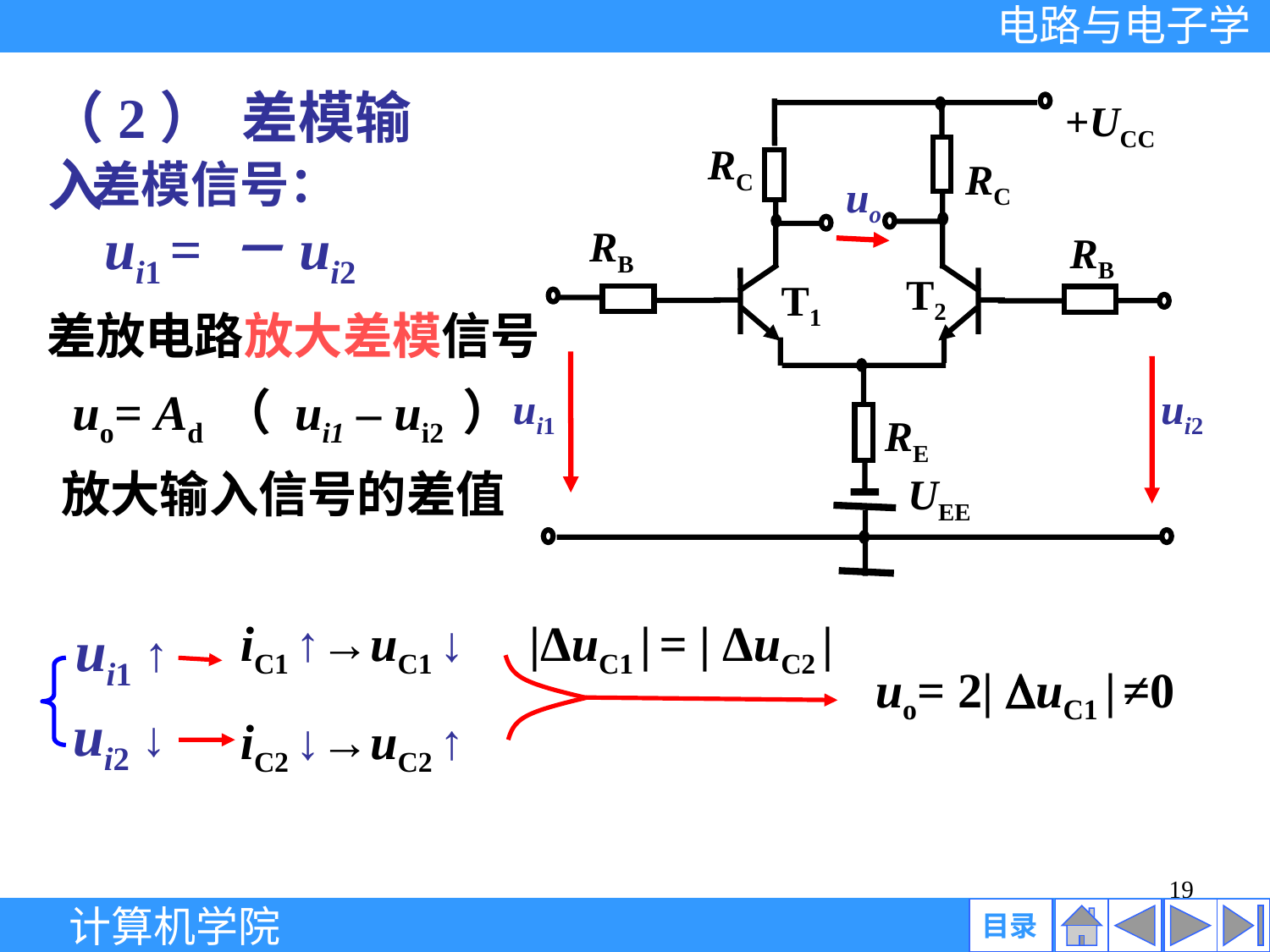

（2）  差模输入
+UCC

RC
RC

uo

RB

RB

T2
T1

ui1
ui2
RE

UEE

差模信号：
ui1 = －ui2
差放电路放大差模信号
uo= Ad （ ui1 – ui2 ）
放大输入信号的差值
iC1 ↑→uC1 ↓
|ΔuC1 | = | ΔuC2 |
ui1 ↑
uo= 2| ΔuC1 | ≠0

ui2 ↓
iC2 ↓→uC2 ↑